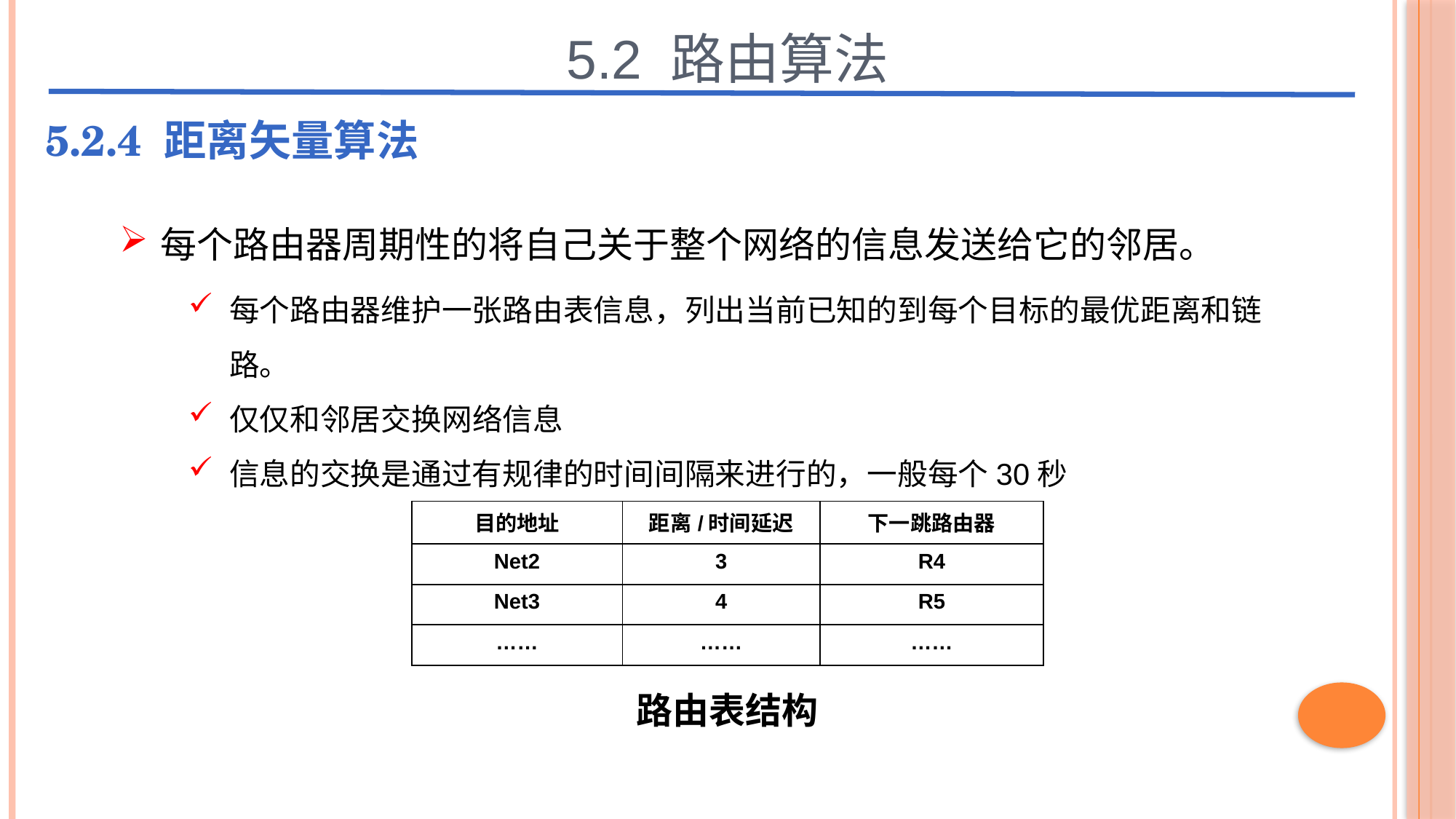

5.2 路由算法
5.2.4 距离矢量算法
每个路由器周期性的将自己关于整个网络的信息发送给它的邻居。
每个路由器维护一张路由表信息，列出当前已知的到每个目标的最优距离和链路。
仅仅和邻居交换网络信息
信息的交换是通过有规律的时间间隔来进行的，一般每个30秒
| 目的地址 | 距离/时间延迟 | 下一跳路由器 |
| --- | --- | --- |
| Net2 | 3 | R4 |
| Net3 | 4 | R5 |
| …… | …… | …… |
路由表结构